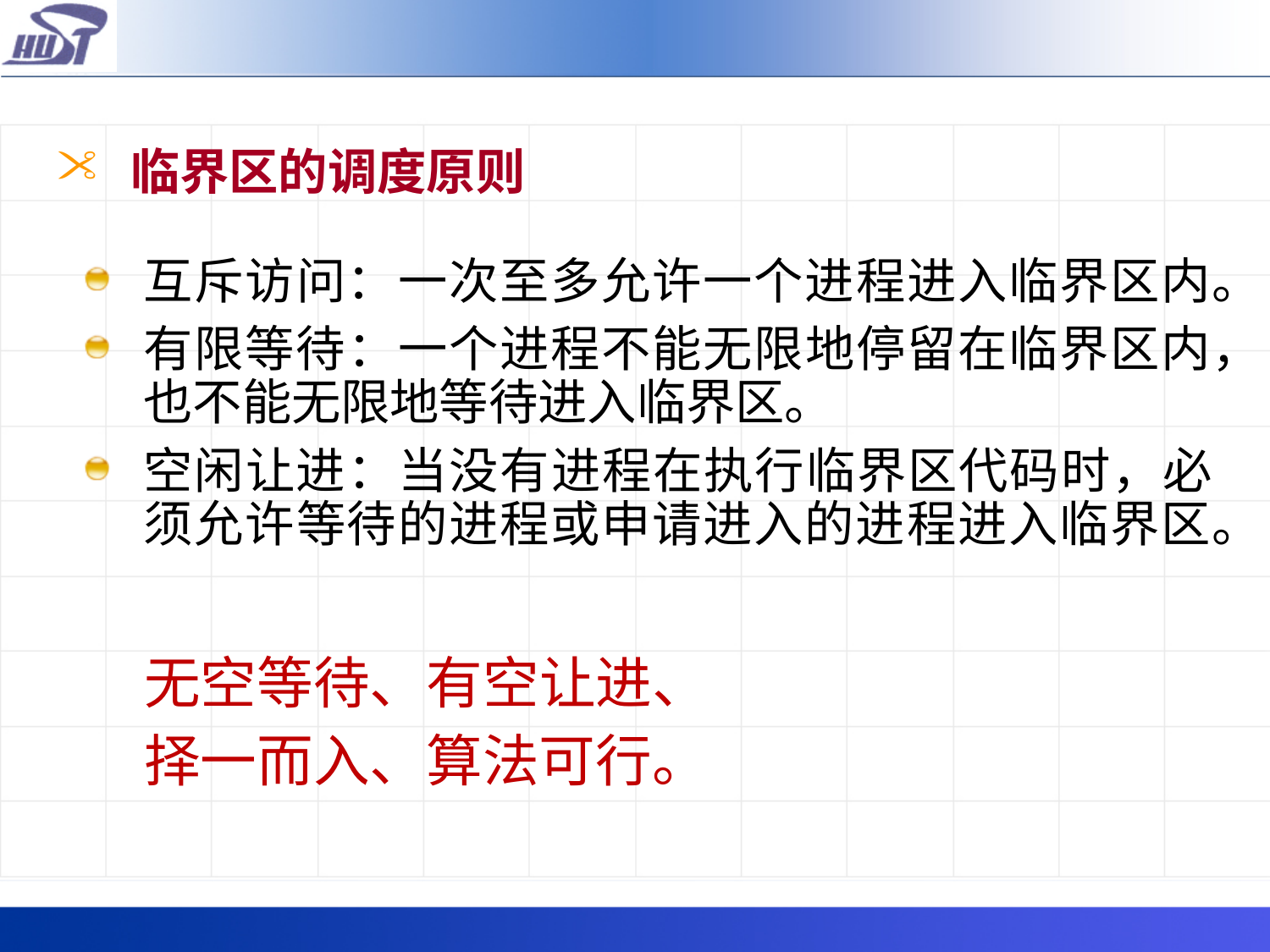

# 临界区的调度原则
互斥访问：一次至多允许一个进程进入临界区内。
有限等待：一个进程不能无限地停留在临界区内，也不能无限地等待进入临界区。
空闲让进：当没有进程在执行临界区代码时，必须允许等待的进程或申请进入的进程进入临界区。

无空等待、有空让进、
择一而入、算法可行。